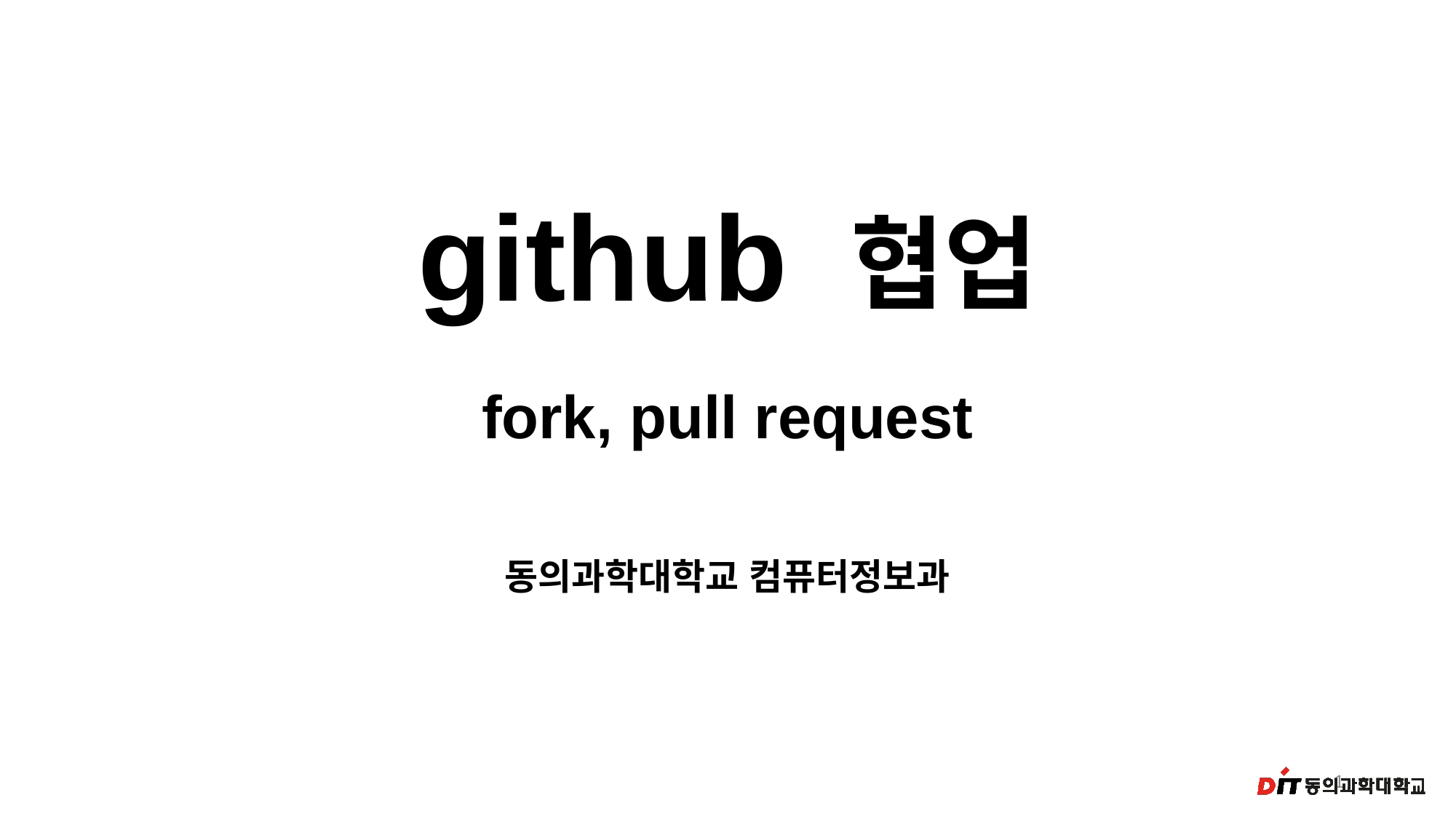

# github 협업 fork, pull request
동의과학대학교 컴퓨터정보과
1